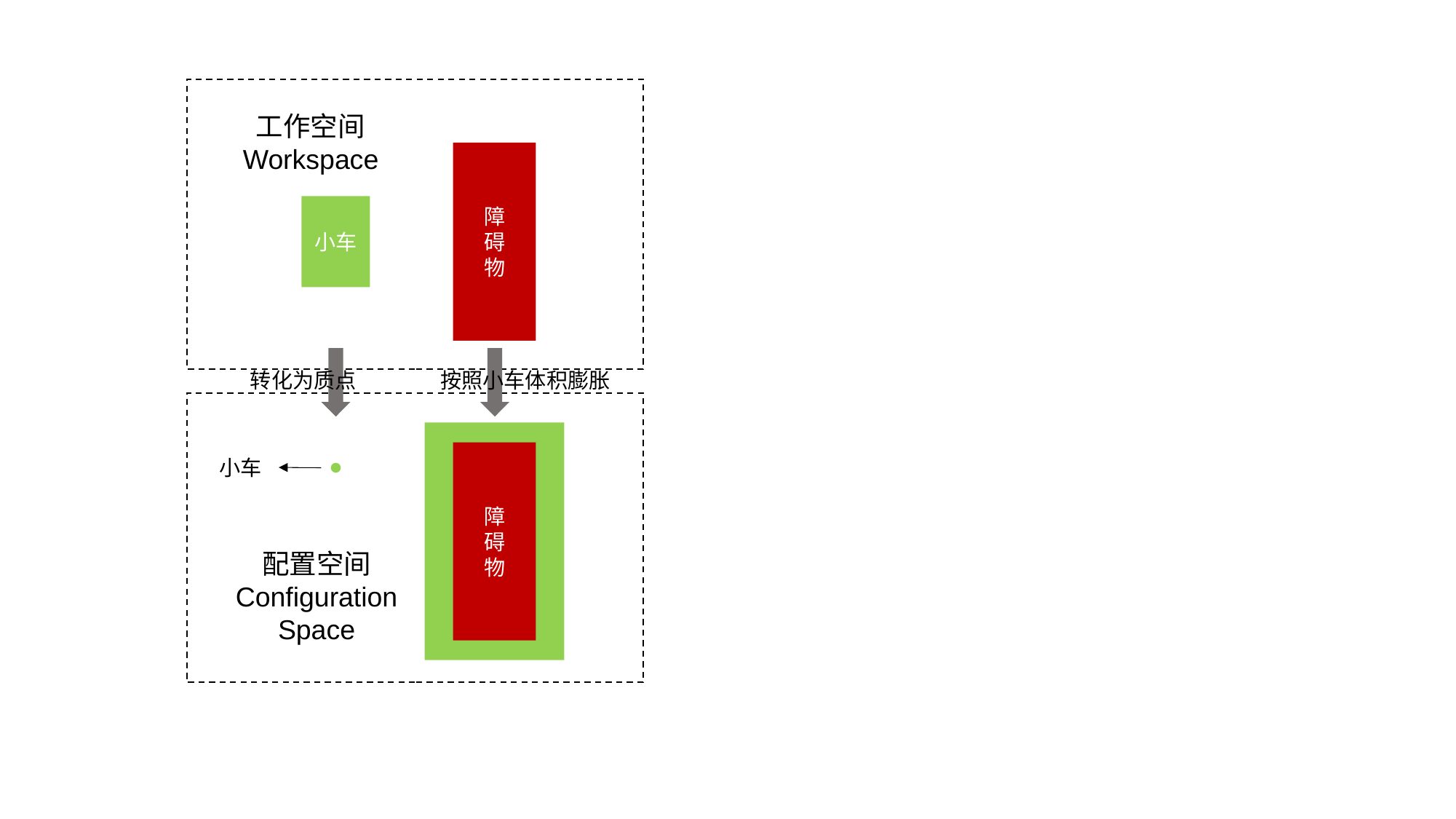

工作空间
Workspace
障
碍
物
小车
按照小车体积膨胀
转化为质点

障
碍
物
小车

配置空间
Configuration Space